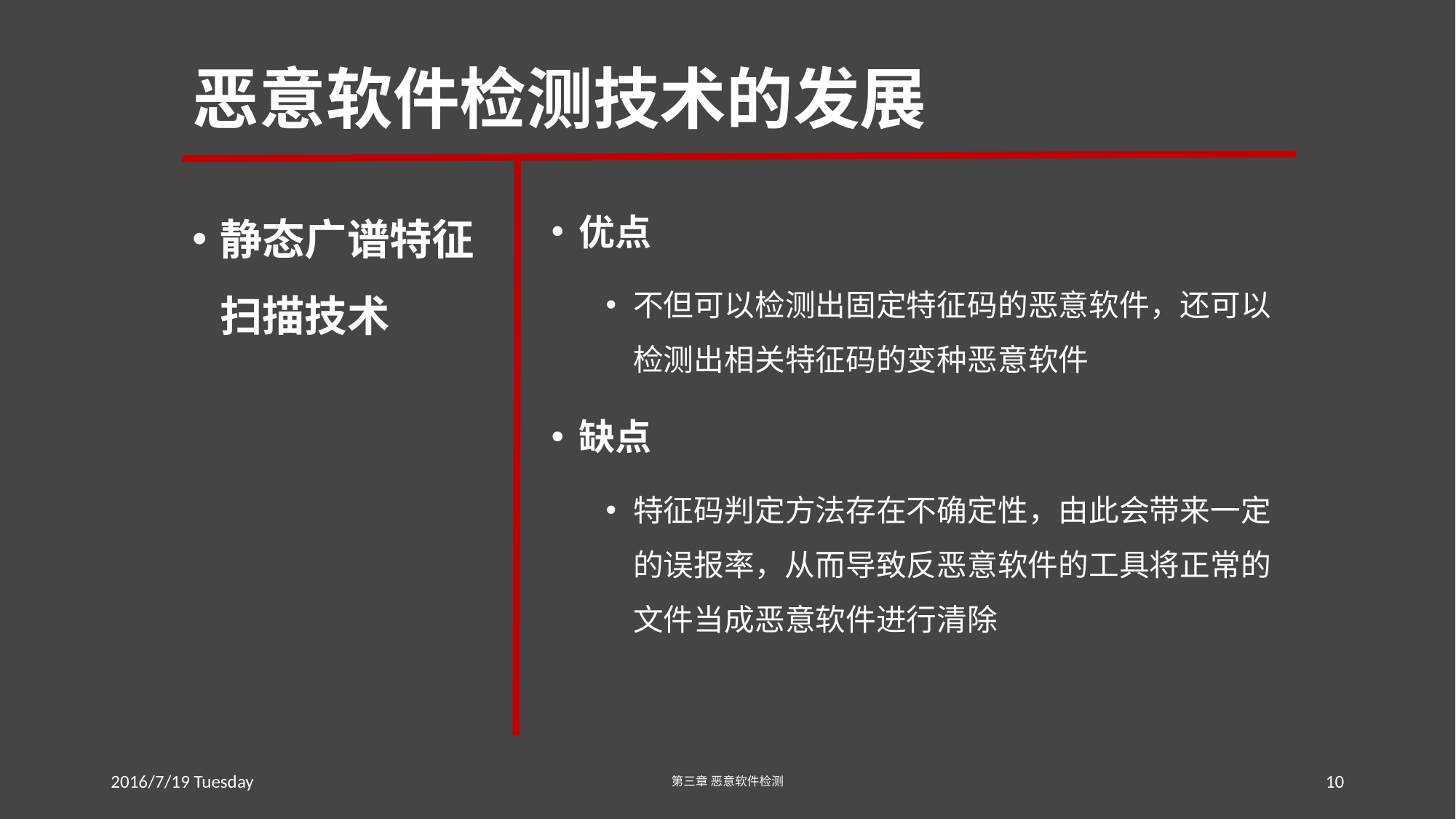

# 恶意软件检测技术的发展
静态广谱特征扫描技术
优点
不但可以检测出固定特征码的恶意软件，还可以检测出相关特征码的变种恶意软件
缺点
特征码判定方法存在不确定性，由此会带来一定的误报率，从而导致反恶意软件的工具将正常的文件当成恶意软件进行清除
2016/7/19 Tuesday
第三章 恶意软件检测
10